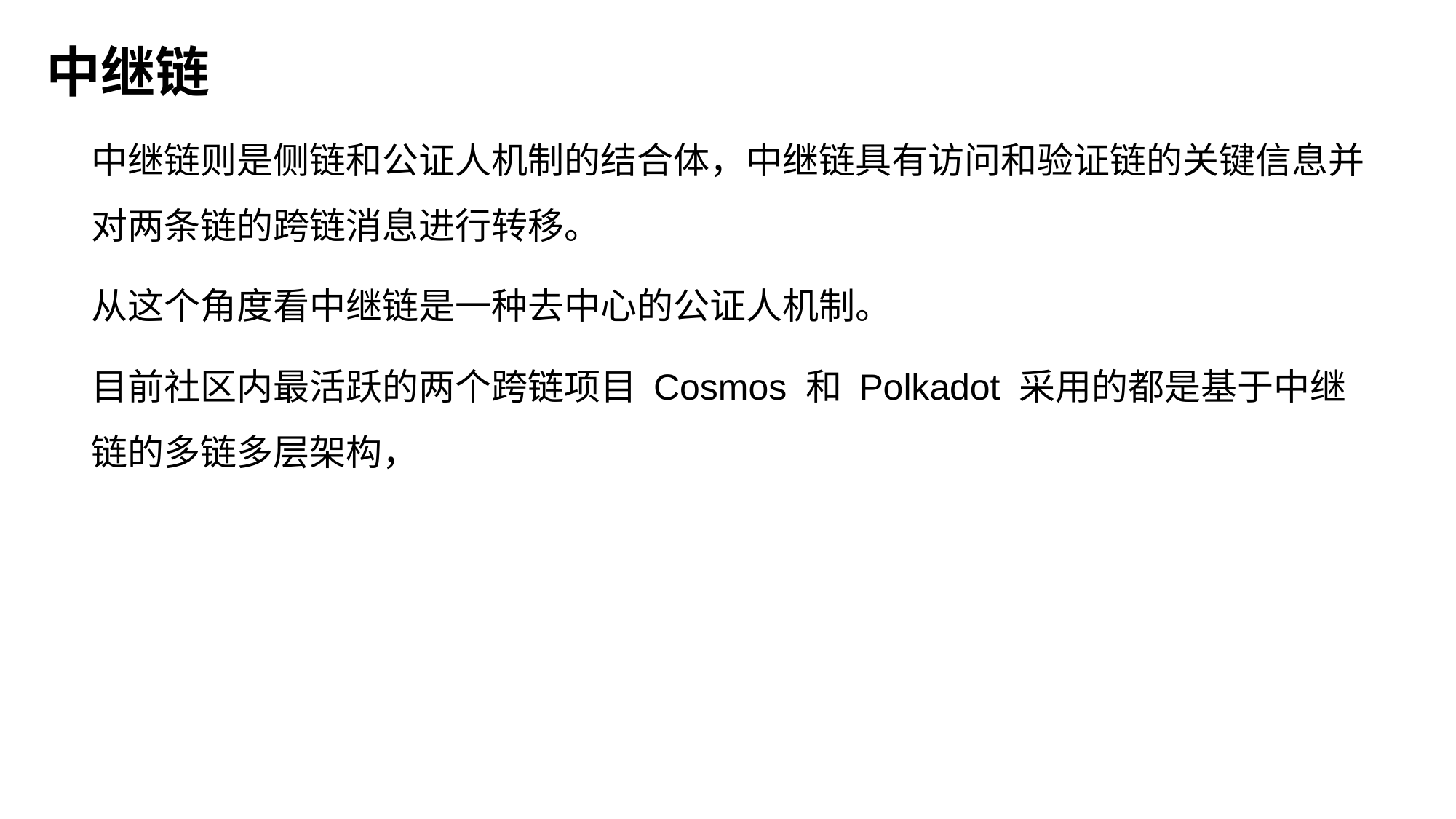

# 中继链
中继链则是侧链和公证人机制的结合体，中继链具有访问和验证链的关键信息并对两条链的跨链消息进行转移。
从这个角度看中继链是一种去中心的公证人机制。
目前社区内最活跃的两个跨链项目 Cosmos 和 Polkadot 采用的都是基于中继链的多链多层架构，